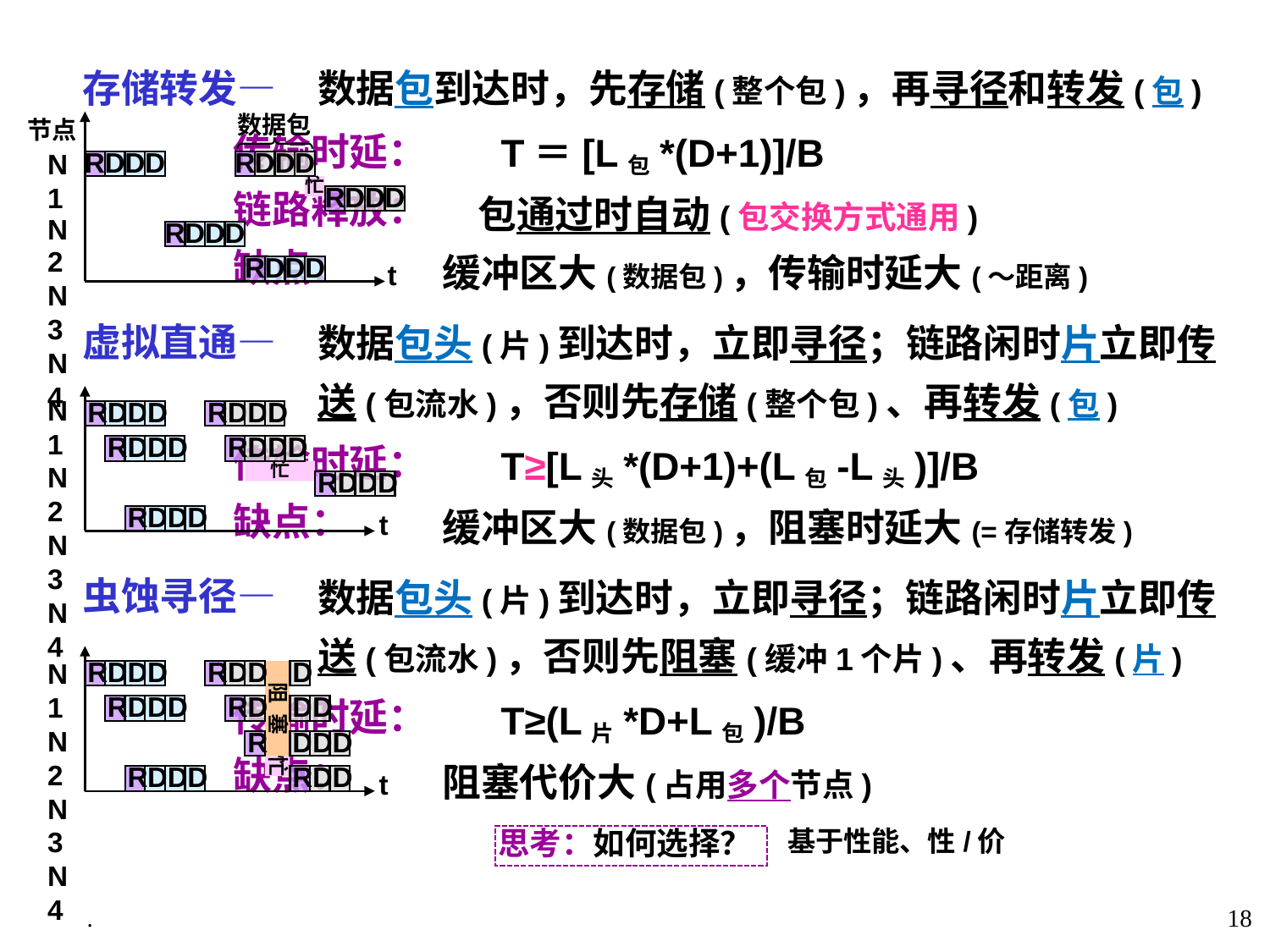

存储转发—
                     传输时延：
                     链路释放：
                     缺点：
    虚拟直通—

                     传输时延：
                     缺点：
    虫蚀寻径—

                     传输时延：
                     缺点：
数据包到达时，先存储(整个包)，再寻径和转发(包)
                 T＝[L包*(D+1)]/B
                 包通过时自动(包交换方式通用)
             缓冲区大(数据包)，传输时延大(～距离)

数据包
节点
N1
N2
N3
N4
R
D
D
D
R
D
D
D
忙
R
D
D
D
R
D
D
D
R
D
D
D
t
数据包头(片)到达时，立即寻径；链路闲时片立即传送(包流水)，否则先存储(整个包)、再转发(包)
                 T≥[L头*(D+1)+(L包-L头)]/B
             缓冲区大(数据包)，阻塞时延大(=存储转发)
N1
N2
N3
N4
R
D
D
D
R
D
D
D
R
D
D
D
R
D
D
D
忙
R
D
D
D
R
D
D
D
t
数据包头(片)到达时，立即寻径；链路闲时片立即传送(包流水)，否则先阻塞(缓冲1个片)、再转发(片)
                 T≥(L片*D+L包)/B
             阻塞代价大(占用多个节点)
N1
N2
N3
N4
R
D
D
D
R
D
D
D
阻  塞
R
D
D
D
R
D
D
D
R
D
D
D
忙
R
D
D
D
R
D
D
t
思考：如何选择？
基于性能、性/价
.
18